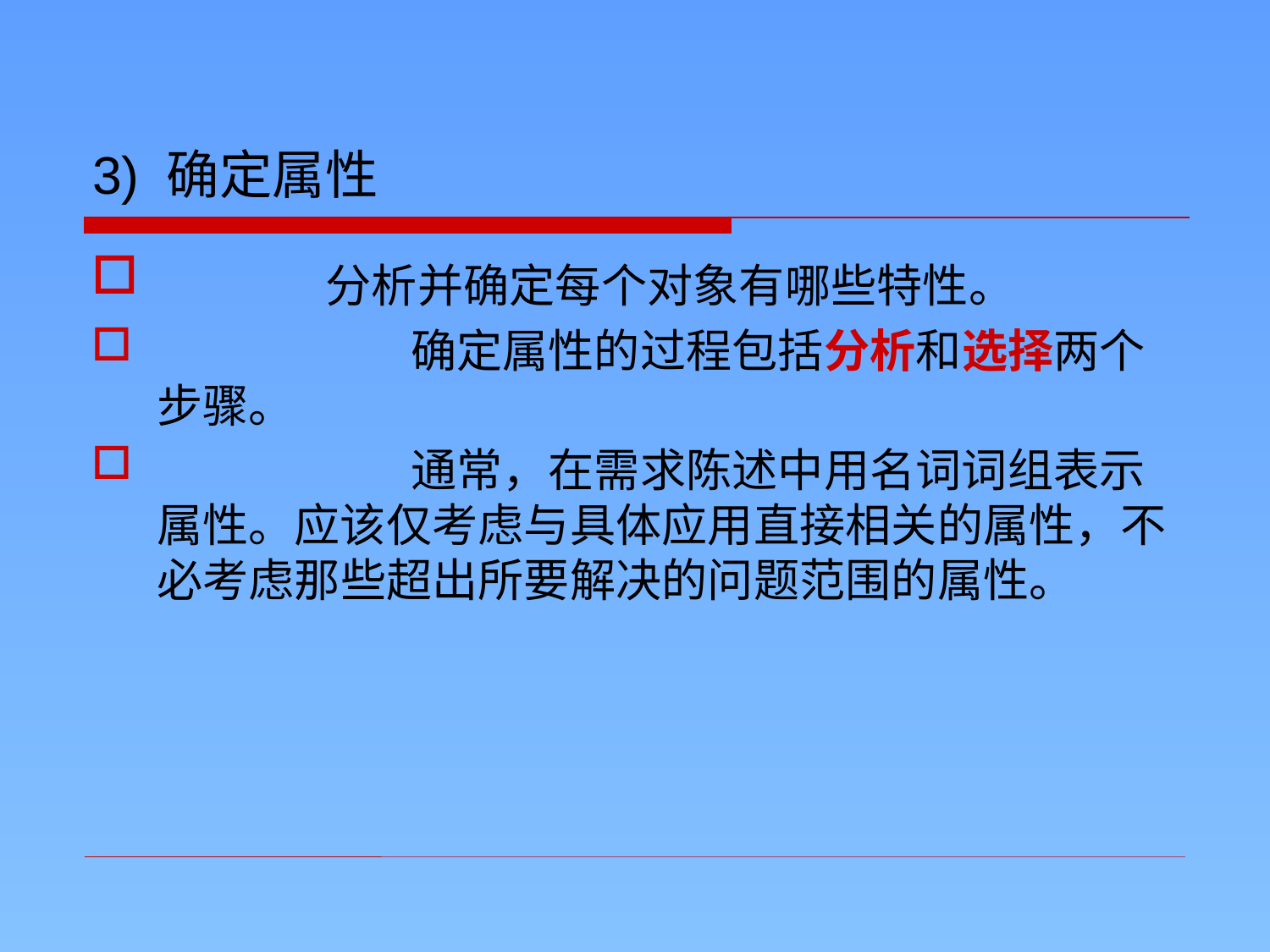

3) 确定属性
	   分析并确定每个对象有哪些特性。
		确定属性的过程包括分析和选择两个步骤。
		通常，在需求陈述中用名词词组表示属性。应该仅考虑与具体应用直接相关的属性，不必考虑那些超出所要解决的问题范围的属性。